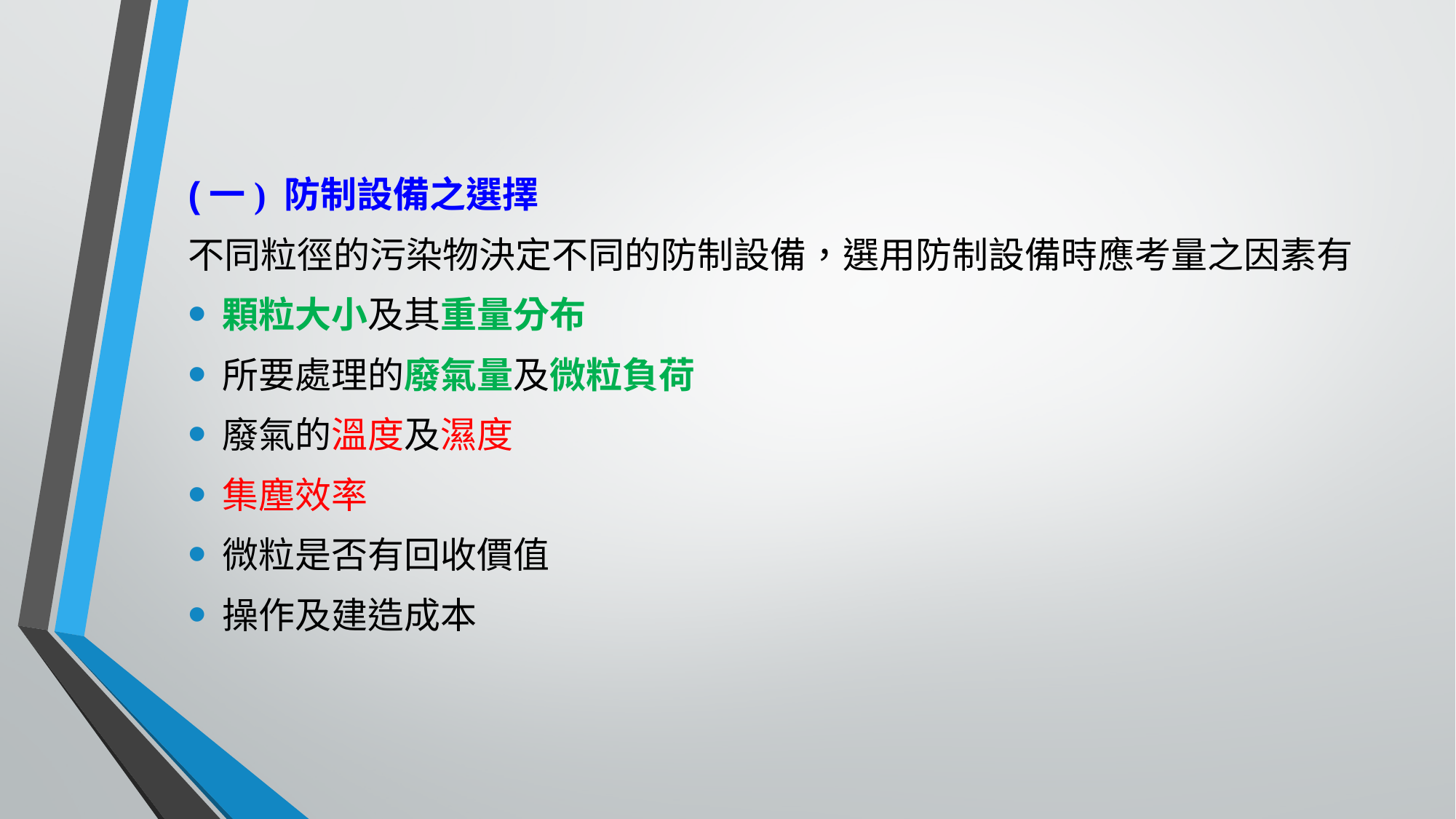

(一) 防制設備之選擇
不同粒徑的污染物決定不同的防制設備，選用防制設備時應考量之因素有
顆粒大小及其重量分布
所要處理的廢氣量及微粒負荷
廢氣的溫度及濕度
集塵效率
微粒是否有回收價值
操作及建造成本